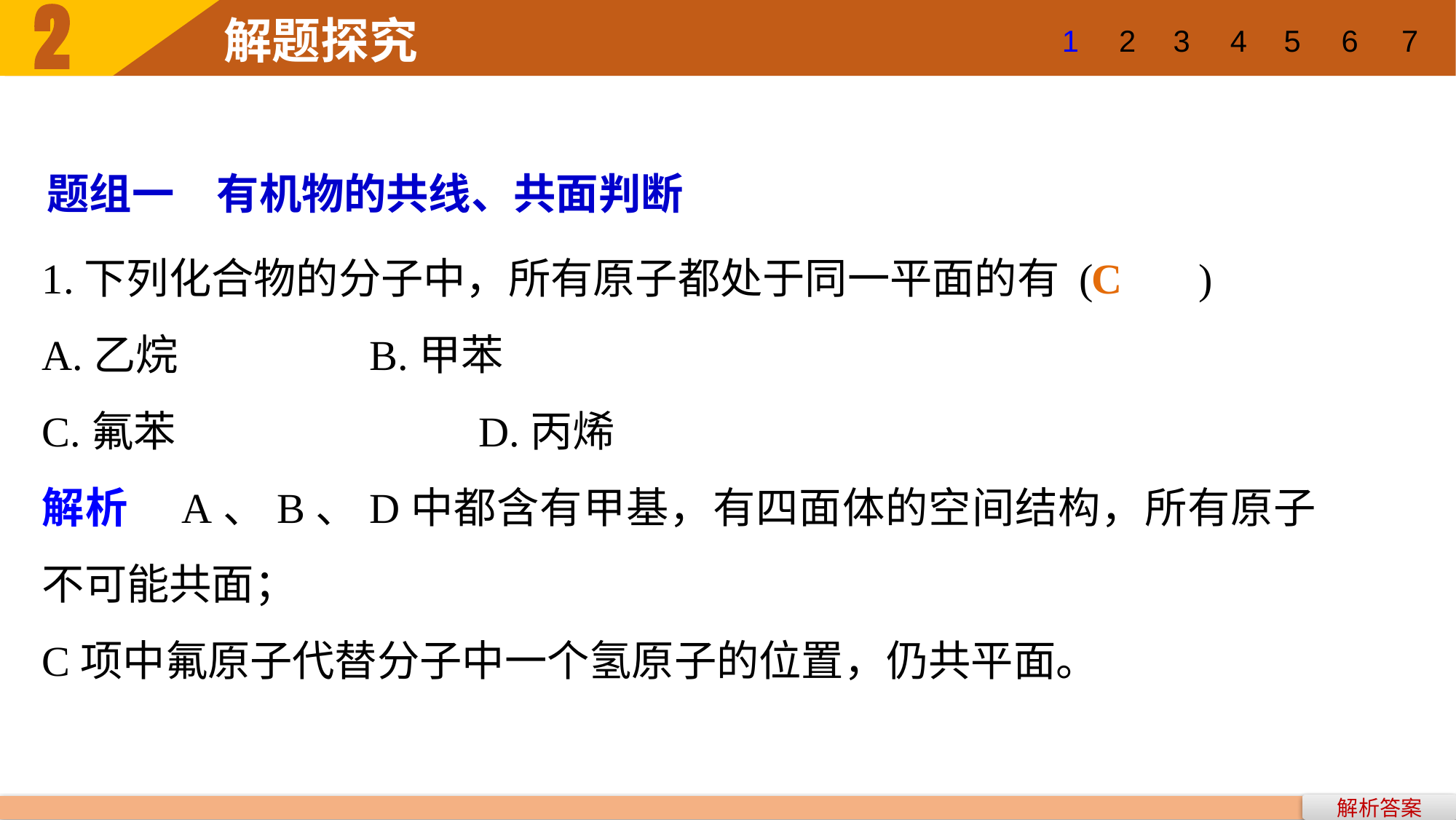

2

解题探究
5
6
7
1
2
3
4
题组一　有机物的共线、共面判断
1.下列化合物的分子中，所有原子都处于同一平面的有 (　　)
A.乙烷  	 	B.甲苯
C.氟苯  	 		D.丙烯
解析　A、B、D中都含有甲基，有四面体的空间结构，所有原子不可能共面；
C项中氟原子代替分子中一个氢原子的位置，仍共平面。
C
解析答案